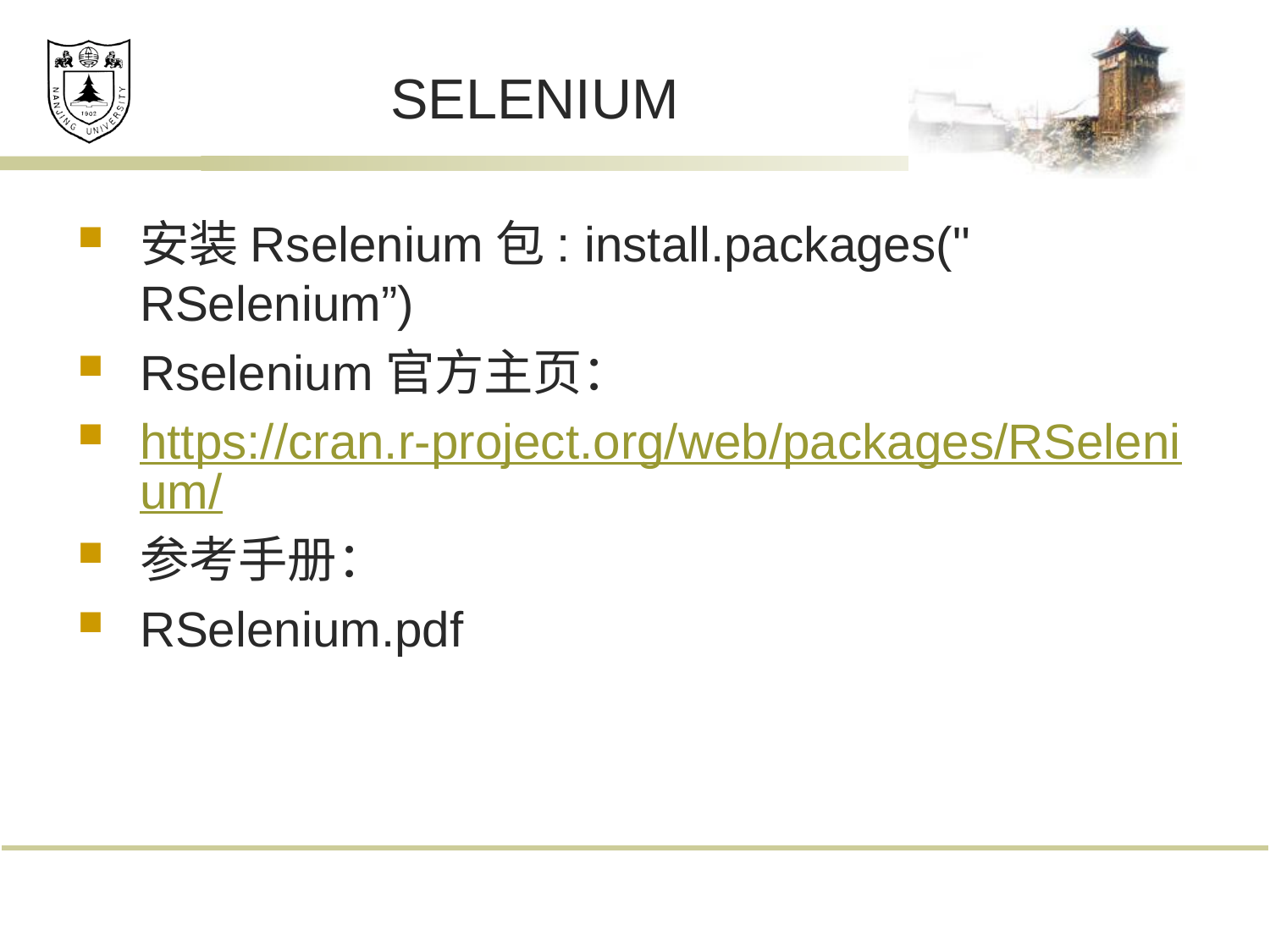

# SELENIUM
安装Rselenium包: install.packages(" RSelenium”)
Rselenium官方主页：
https://cran.r-project.org/web/packages/RSelenium/
参考手册：
RSelenium.pdf